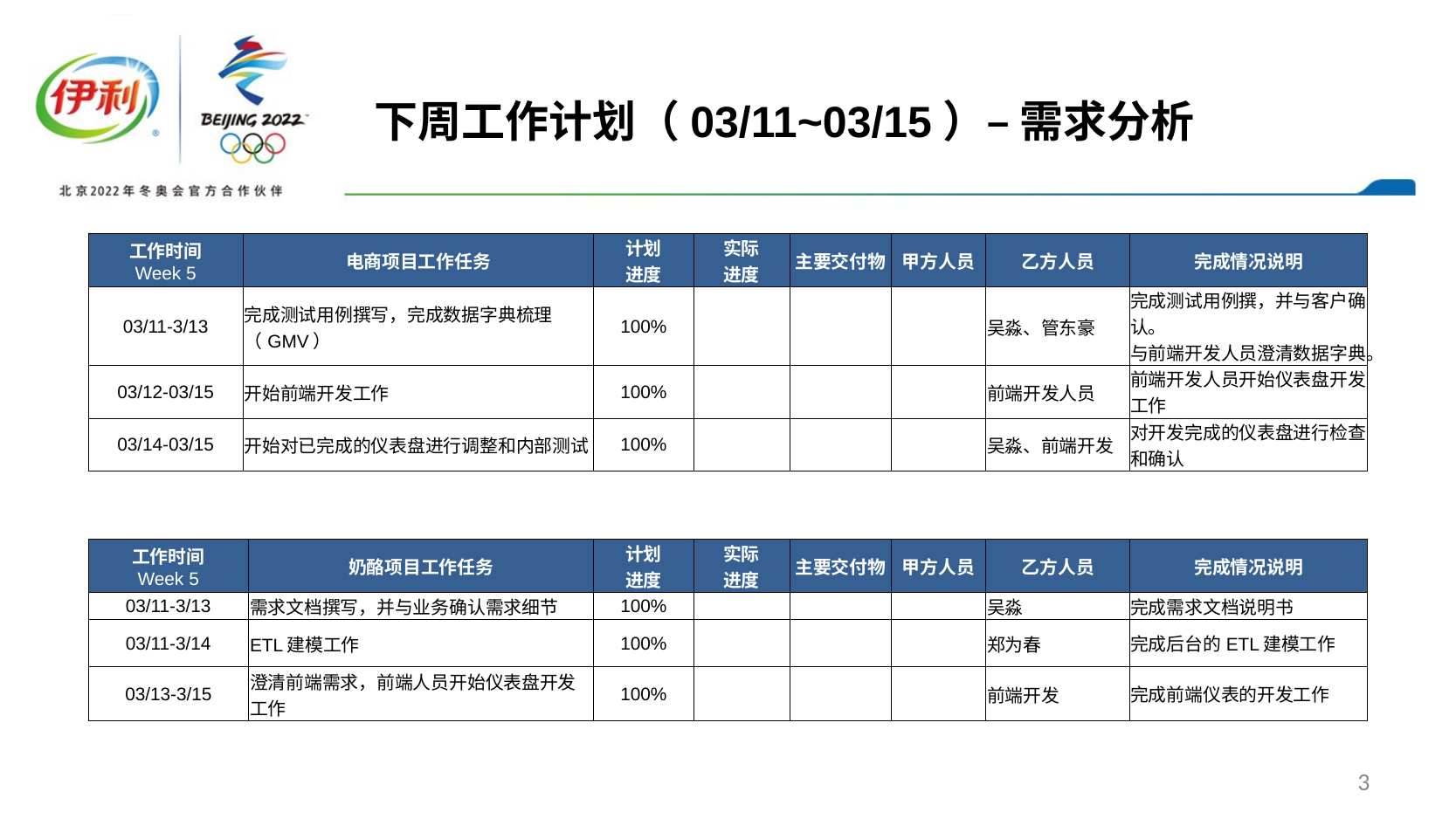

下周工作计划（03/11~03/15）– 需求分析
| 工作时间 Week 5 | 电商项目工作任务 | 计划 进度 | 实际 进度 | 主要交付物 | 甲方人员 | 乙方人员 | 完成情况说明 |
| --- | --- | --- | --- | --- | --- | --- | --- |
| 03/11-3/13 | 完成测试用例撰写，完成数据字典梳理（GMV） | 100% |  |  |  | 吴淼、管东豪 | 完成测试用例撰，并与客户确认。 与前端开发人员澄清数据字典。 |
| 03/12-03/15 | 开始前端开发工作 | 100% |  |  |  | 前端开发人员 | 前端开发人员开始仪表盘开发工作 |
| 03/14-03/15 | 开始对已完成的仪表盘进行调整和内部测试 | 100% |  |  |  | 吴淼、前端开发 | 对开发完成的仪表盘进行检查和确认 |
| 工作时间 Week 5 | 奶酪项目工作任务 | 计划 进度 | 实际 进度 | 主要交付物 | 甲方人员 | 乙方人员 | 完成情况说明 |
| --- | --- | --- | --- | --- | --- | --- | --- |
| 03/11-3/13 | 需求文档撰写，并与业务确认需求细节 | 100% |  |  |  | 吴淼 | 完成需求文档说明书 |
| 03/11-3/14 | ETL建模工作 | 100% |  |  |  | 郑为春 | 完成后台的ETL建模工作 |
| 03/13-3/15 | 澄清前端需求，前端人员开始仪表盘开发工作 | 100% |  |  |  | 前端开发 | 完成前端仪表的开发工作 |
3